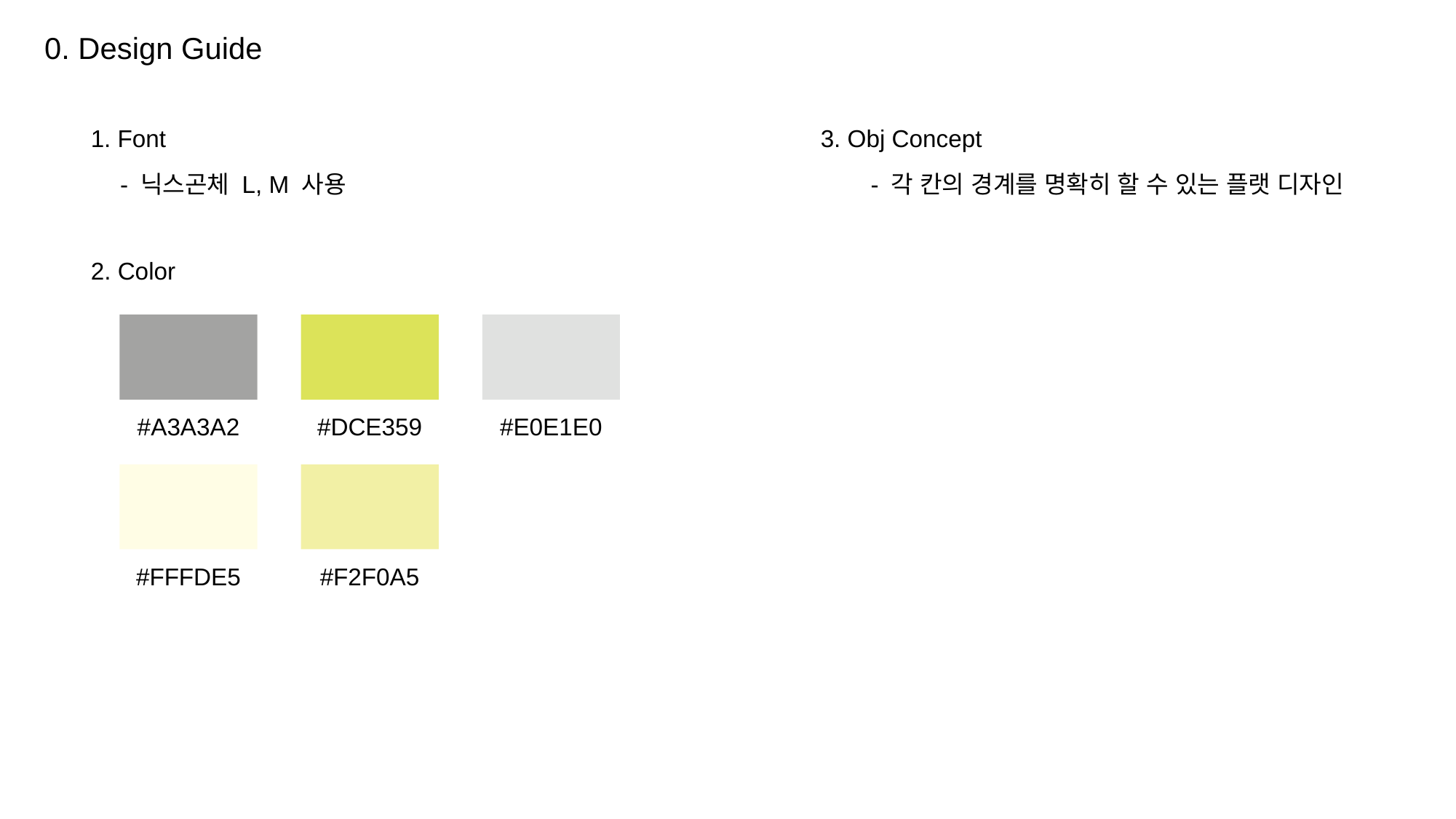

0. Design Guide
1. Font
3. Obj Concept
- 닉스곤체 L, M 사용
- 각 칸의 경계를 명확히 할 수 있는 플랫 디자인
2. Color

#A3A3A2

#E0E1E0

#DCE359

#FFFDE5

#F2F0A5